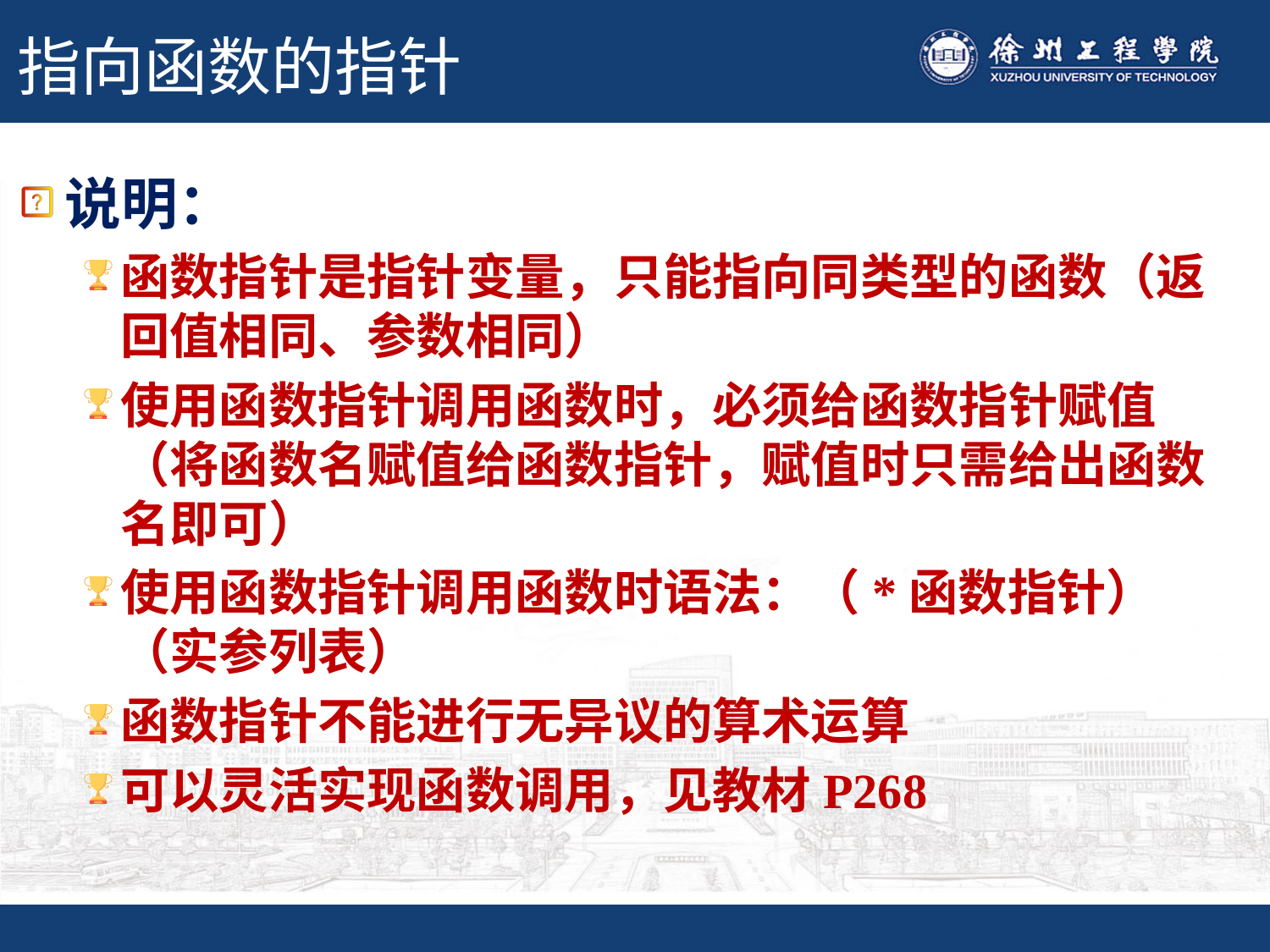

# 指向函数的指针
说明：
函数指针是指针变量，只能指向同类型的函数（返回值相同、参数相同）
使用函数指针调用函数时，必须给函数指针赋值（将函数名赋值给函数指针，赋值时只需给出函数名即可）
使用函数指针调用函数时语法：（*函数指针）（实参列表）
函数指针不能进行无异议的算术运算
可以灵活实现函数调用，见教材P268